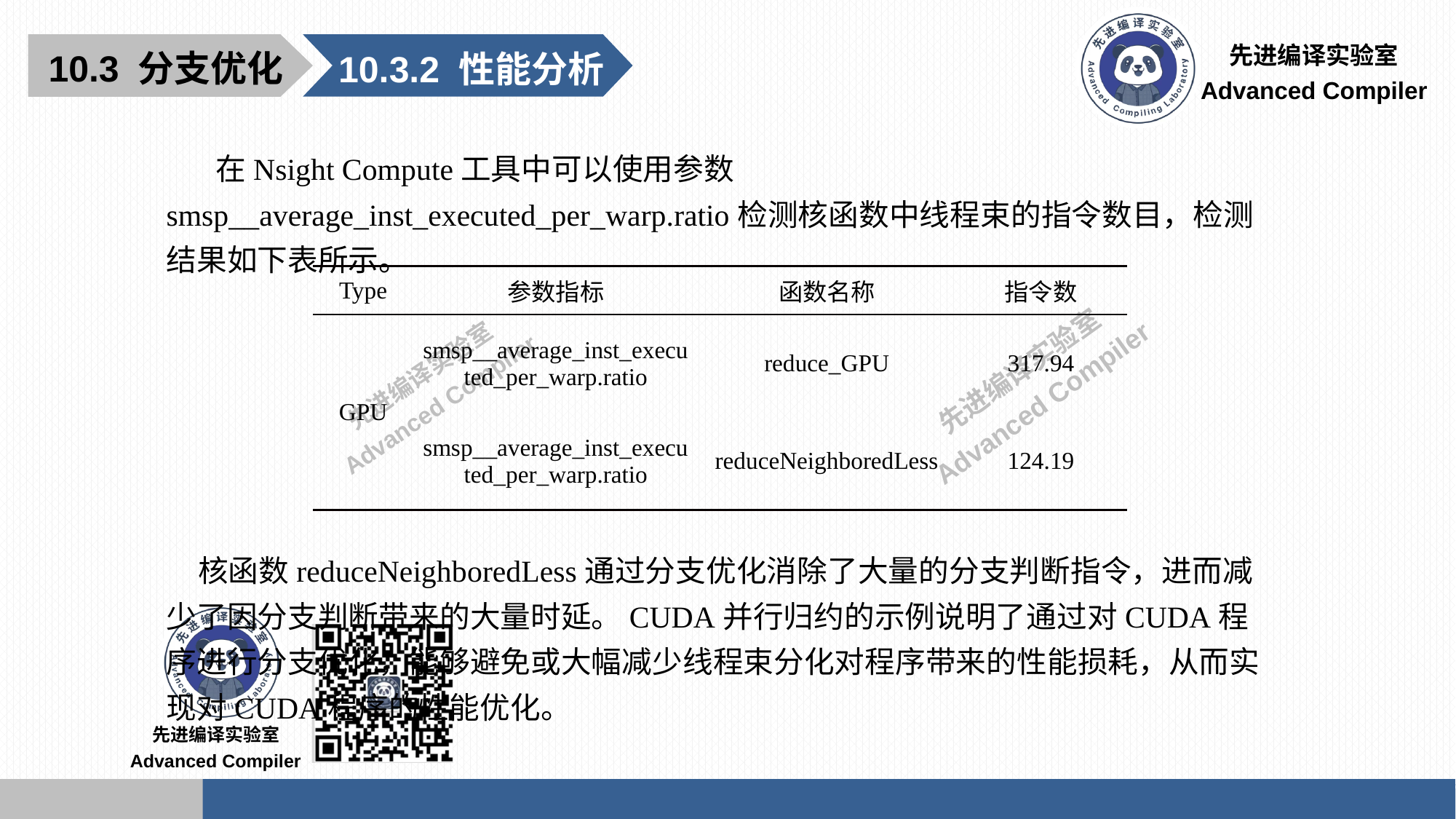

10.3 分支优化
10.3.2 性能分析

    在Nsight Compute工具中可以使用参数smsp__average_inst_executed_per_warp.ratio检测核函数中线程束的指令数目，检测结果如下表所示。
| Type | 参数指标 | 函数名称 | 指令数 |
| --- | --- | --- | --- |
| GPU | smsp\_\_average\_inst\_executed\_per\_warp.ratio | reduce\_GPU | 317.94 |
|  | smsp\_\_average\_inst\_executed\_per\_warp.ratio | reduceNeighboredLess | 124.19 |
核函数reduceNeighboredLess通过分支优化消除了大量的分支判断指令，进而减少了因分支判断带来的大量时延。CUDA并行归约的示例说明了通过对CUDA程序进行分支优化，能够避免或大幅减少线程束分化对程序带来的性能损耗，从而实现对CUDA程序的性能优化。